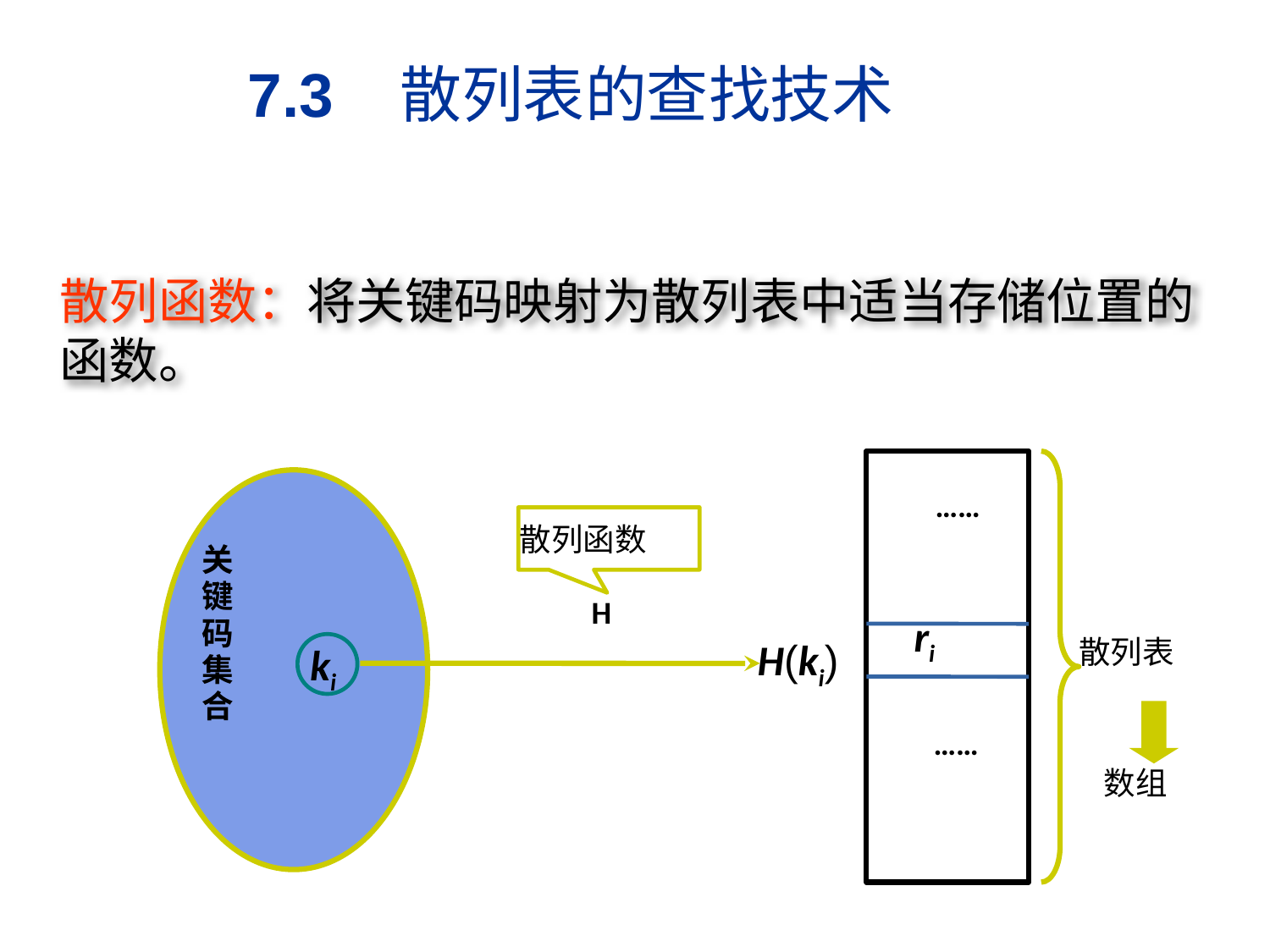

7.3   散列表的查找技术
散列函数：将关键码映射为散列表中适当存储位置的函数。

     ri

散列表

……

散列函数
关键码集合
H

H(ki)

ki

数组
……